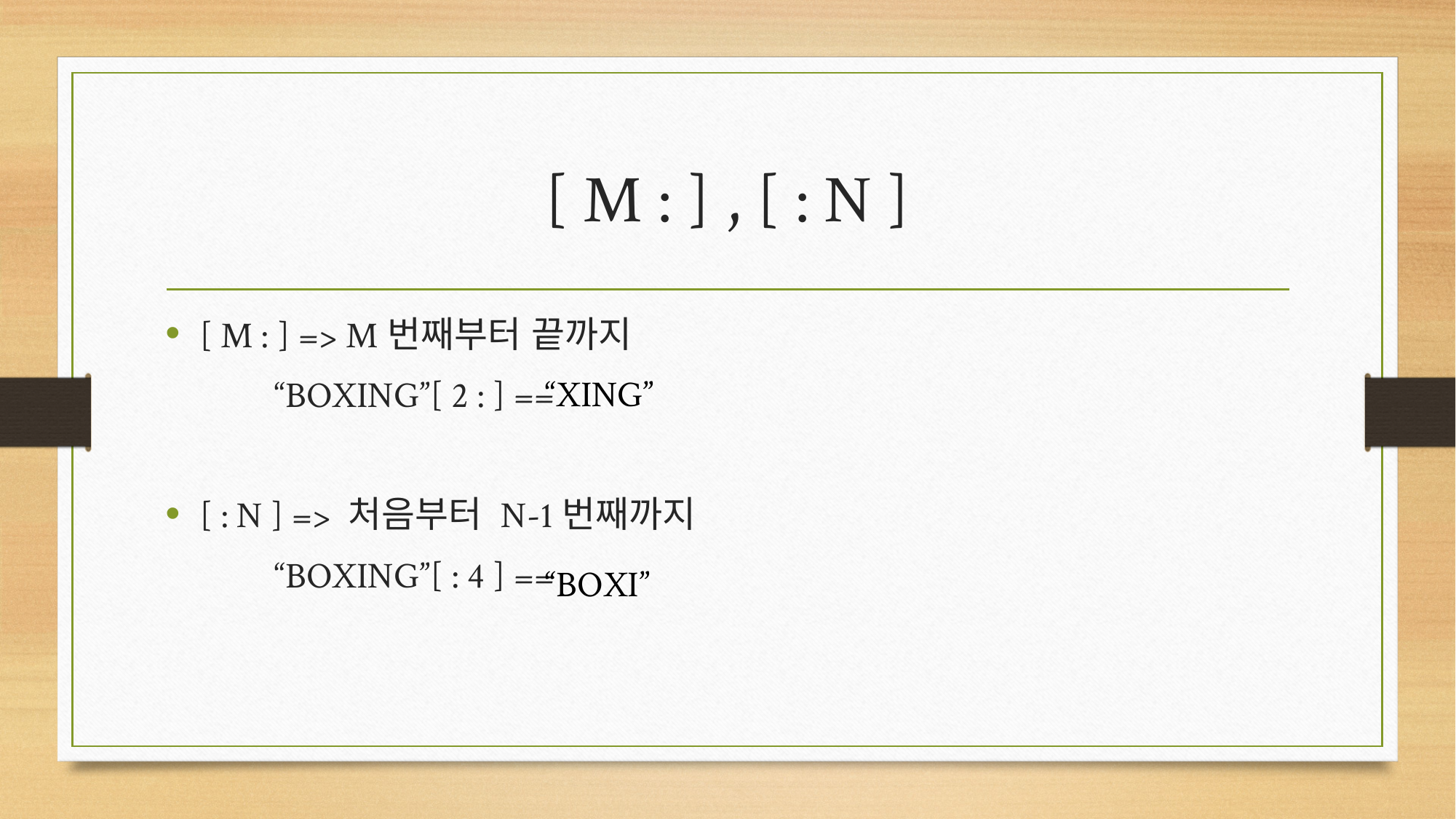

# [ M : ] , [ : N ]
[ M : ] => M번째부터 끝까지
	“BOXING”[ 2 : ] ==

[ : N ] => 처음부터 N-1번째까지
	“BOXING”[ : 4 ] ==

“XING”
“BOXI”